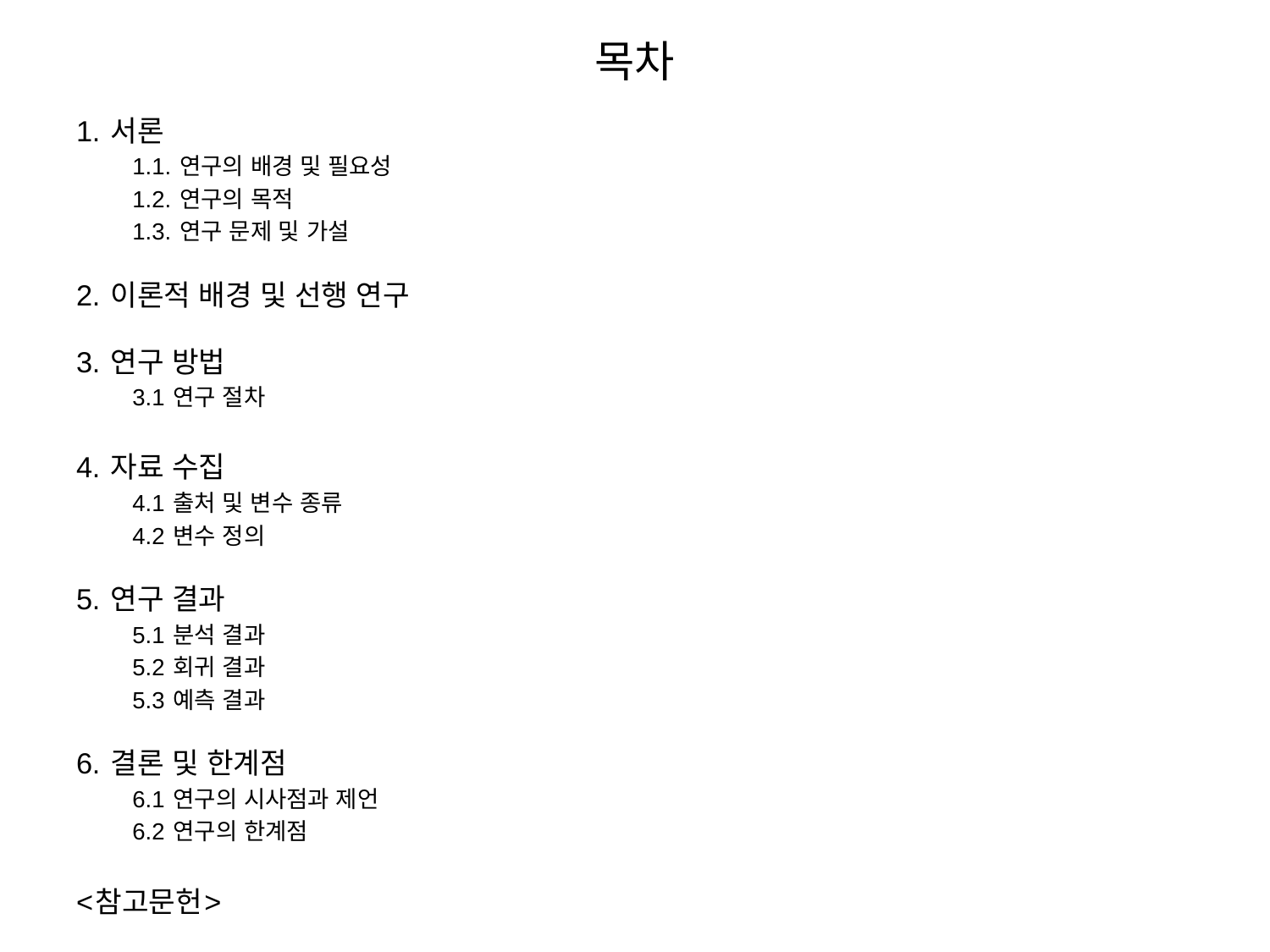

목차

1. 서론
1.1. 연구의 배경 및 필요성
1.2. 연구의 목적
1.3. 연구 문제 및 가설

2. 이론적 배경 및 선행 연구

3. 연구 방법
3.1 연구 절차

4. 자료 수집
4.1 출처 및 변수 종류
4.2 변수 정의

5. 연구 결과
5.1 분석 결과
5.2 회귀 결과
5.3 예측 결과

6. 결론 및 한계점
6.1 연구의 시사점과 제언
6.2 연구의 한계점

<참고문헌>